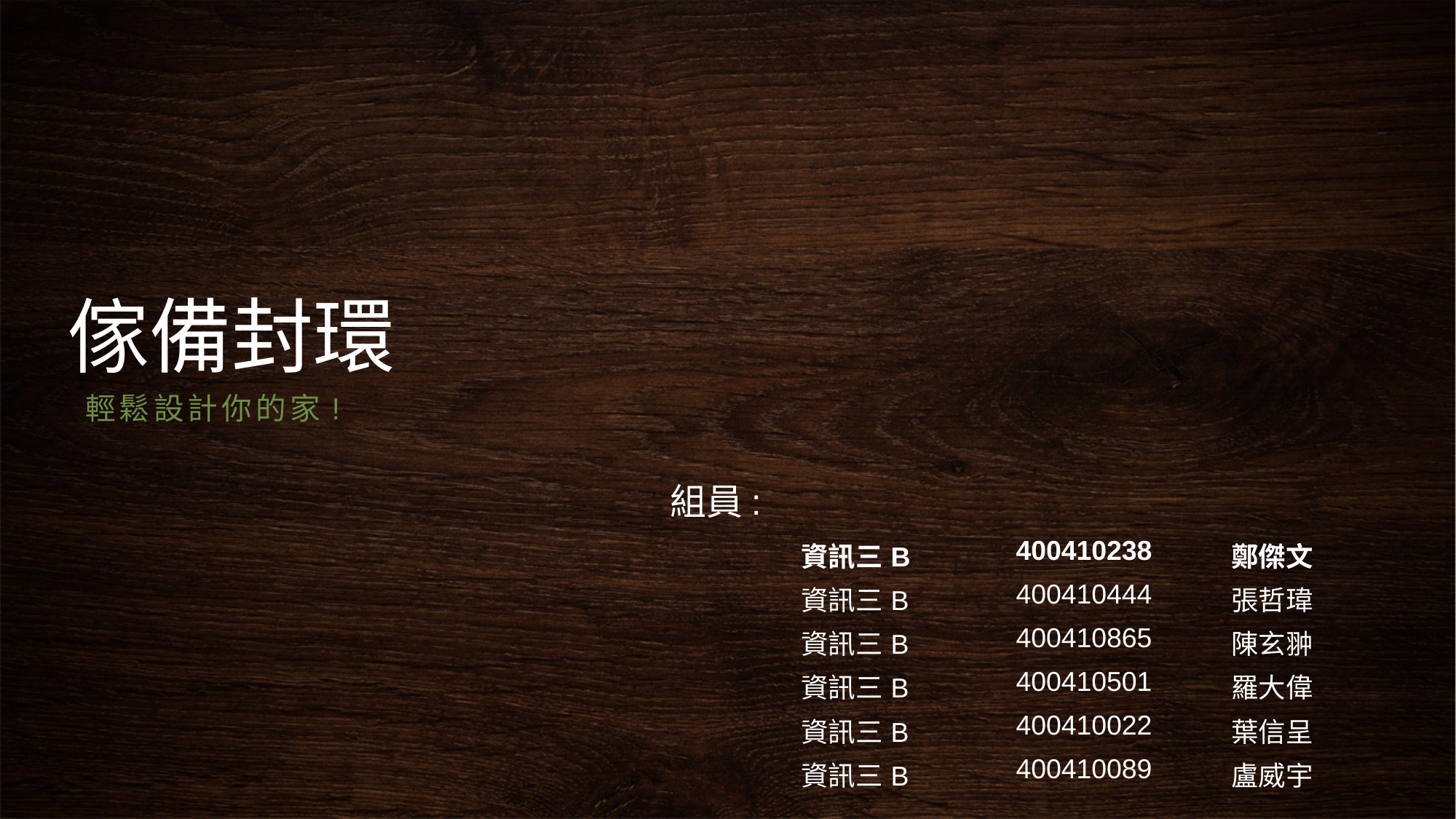

# 傢備封環
輕鬆設計你的家!
組員:

| 資訊三B | 400410238 | 鄭傑文 |
| --- | --- | --- |
| 資訊三B | 400410444 | 張哲瑋 |
| 資訊三B | 400410865 | 陳玄翀 |
| 資訊三B | 400410501 | 羅大偉 |
| 資訊三B | 400410022 | 葉信呈 |
| 資訊三B | 400410089 | 盧威宇 |